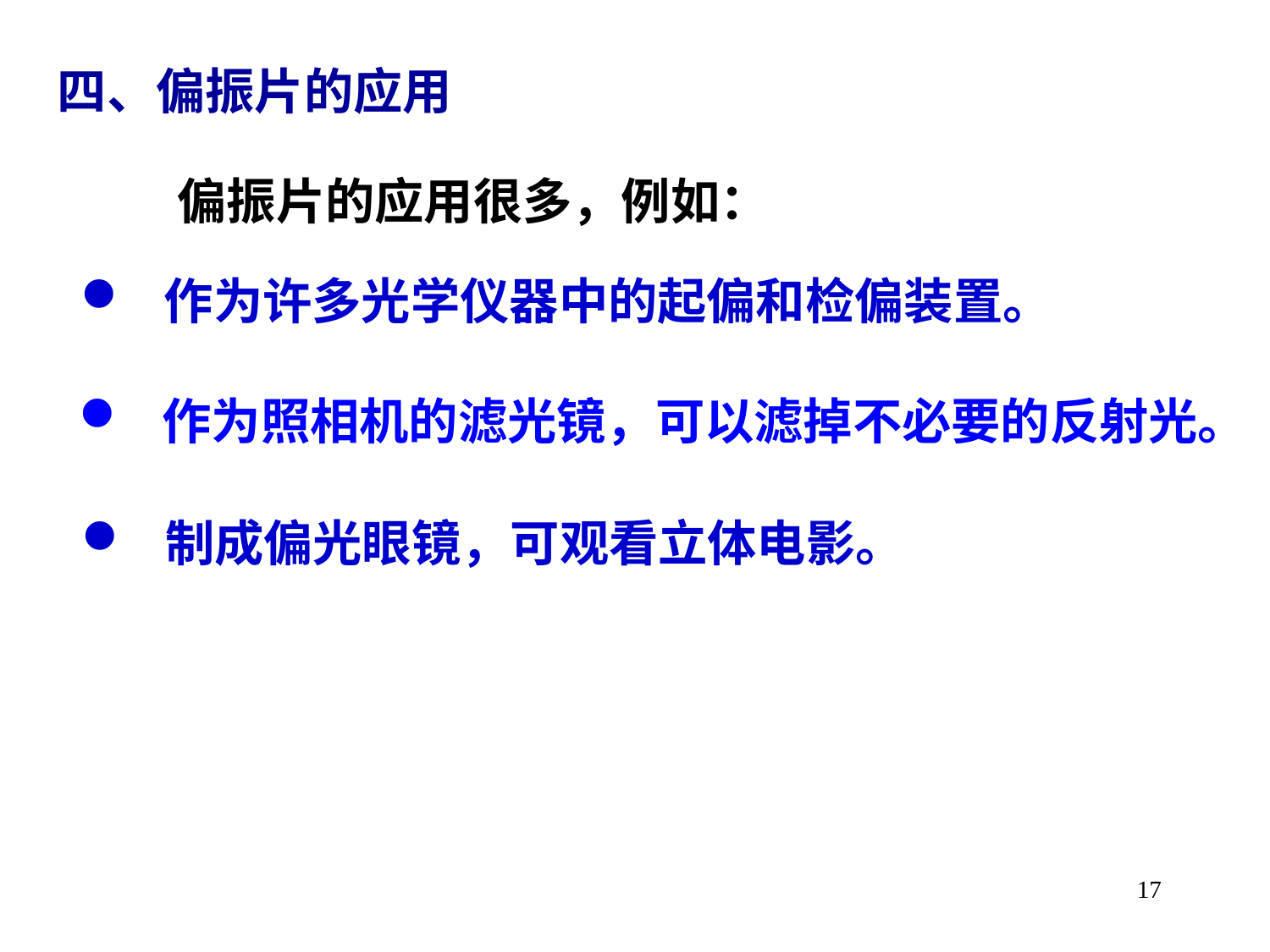

四、偏振片的应用
偏振片的应用很多，例如：
  作为许多光学仪器中的起偏和检偏装置。
  作为照相机的滤光镜，可以滤掉不必要的反射光。

  制成偏光眼镜，可观看立体电影。
17